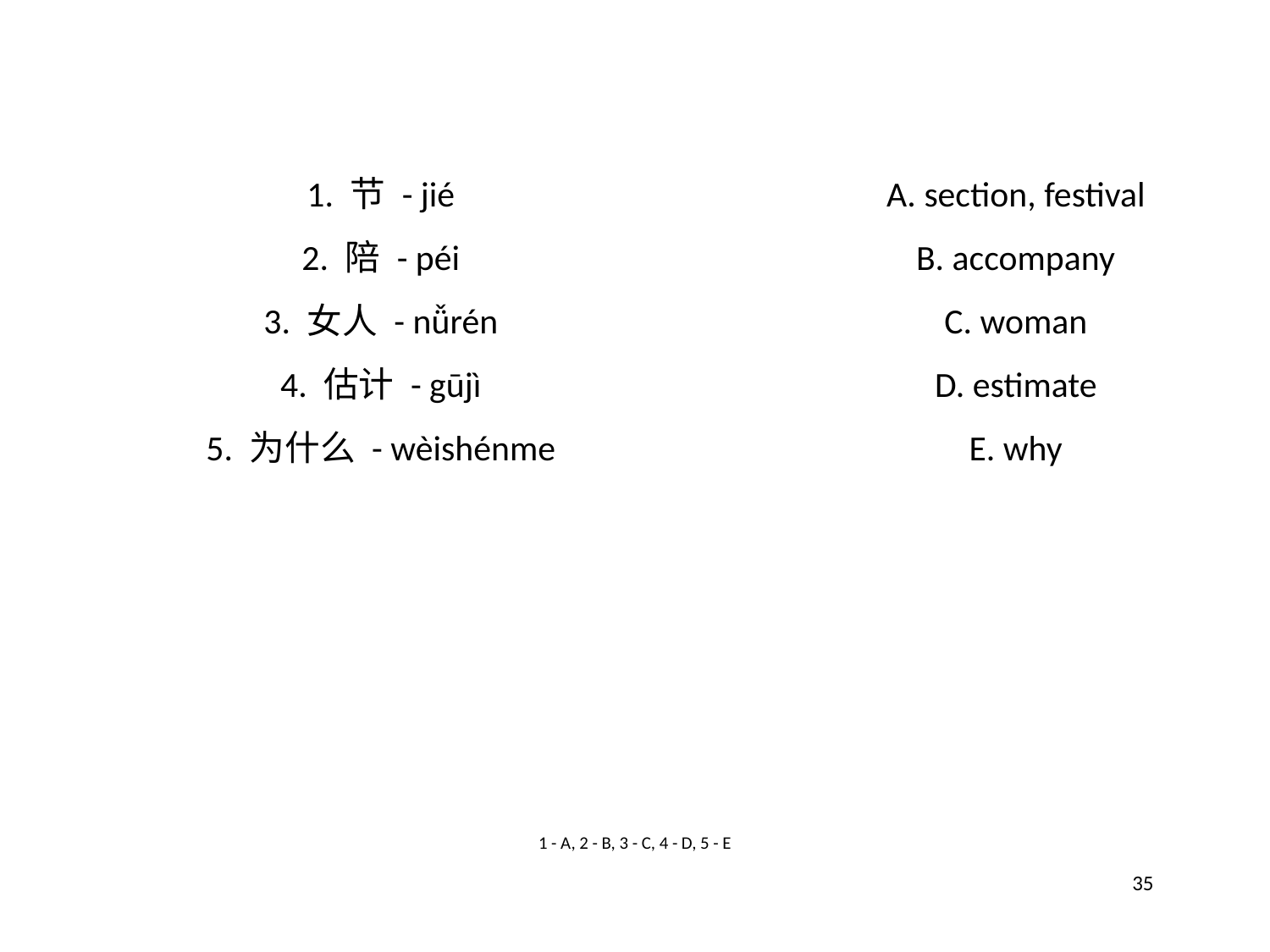

1. 节 - jié

A. section, festival

2. 陪 - péi

B. accompany

3. 女人 - nǚrén

C. woman

4. 估计 - gūjì

D. estimate

5. 为什么 - wèishénme

E. why
1 - A, 2 - B, 3 - C, 4 - D, 5 - E

35